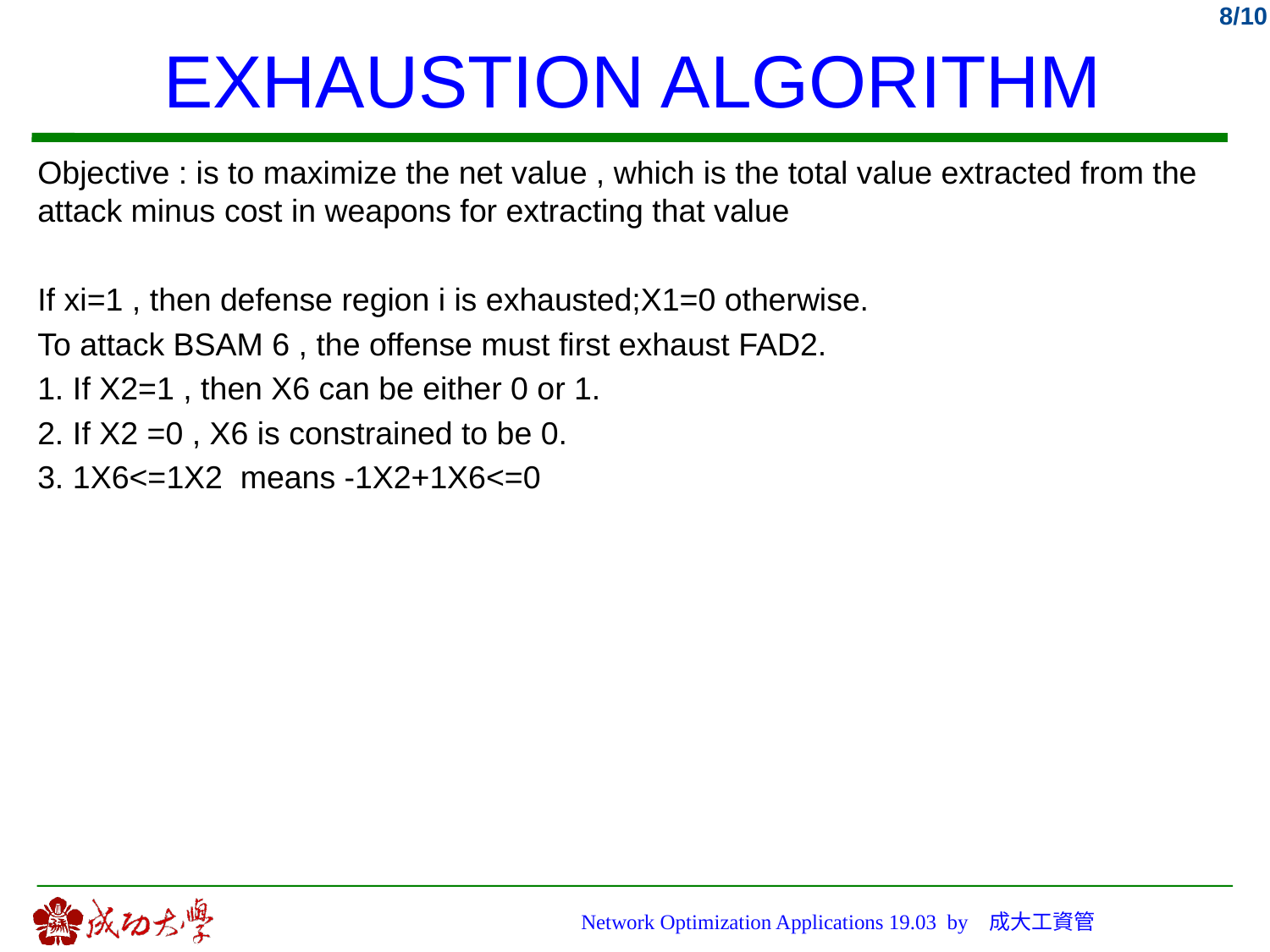

Network Optimization Applications 19.03  by   成大工資管
# EXHAUSTION ALGORITHM
Objective : is to maximize the net value , which is the total value extracted from the attack minus cost in weapons for extracting that value

If xi=1 , then defense region i is exhausted;X1=0 otherwise.
To attack BSAM 6 , the offense must first exhaust FAD2.
1. If X2=1 , then X6 can be either 0 or 1.
2. If X2 =0 , X6 is constrained to be 0.
3. 1X6<=1X2  means -1X2+1X6<=0